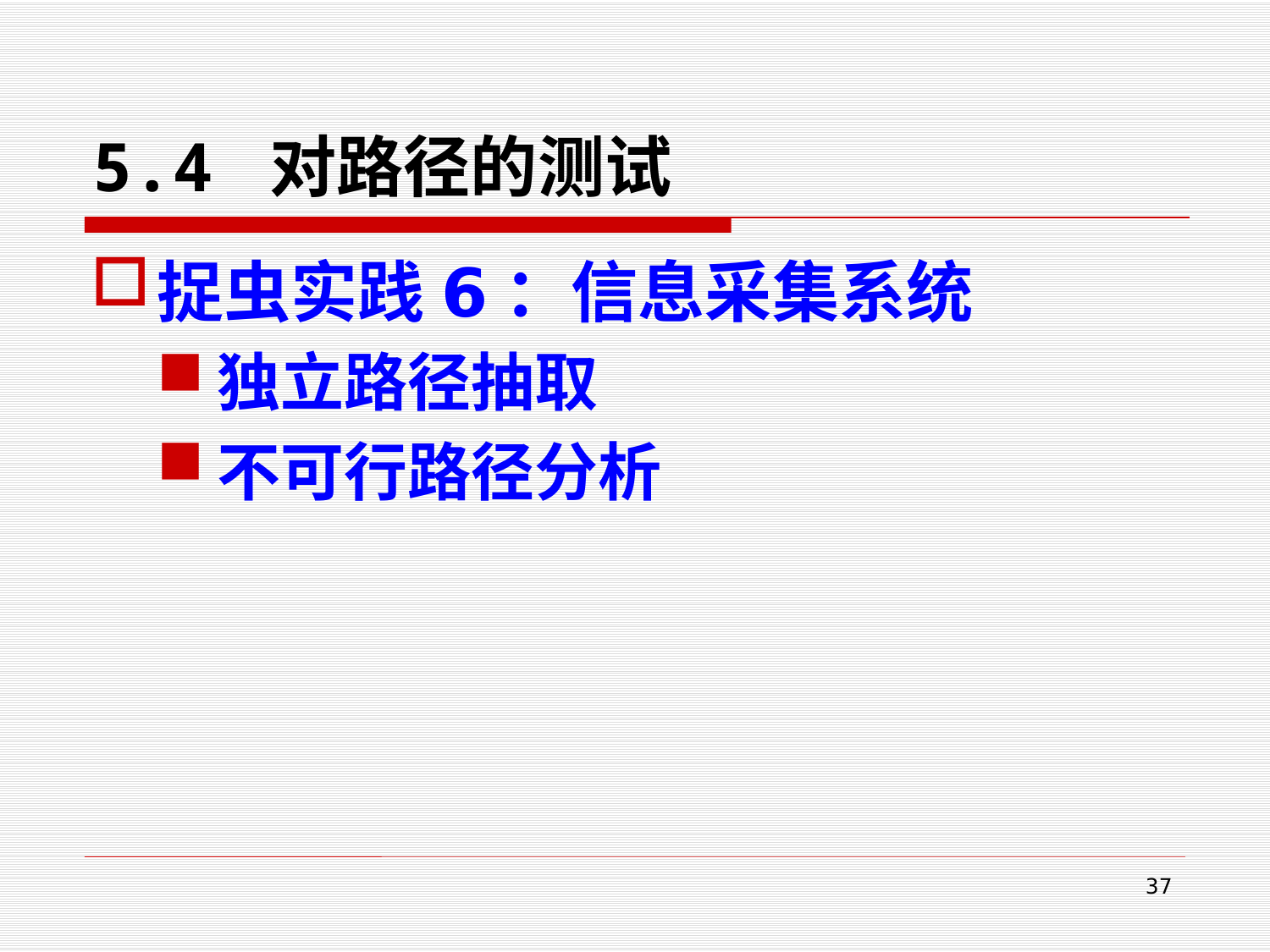

# 5.4 对路径的测试
捉虫实践6：信息采集系统
独立路径抽取
不可行路径分析

37